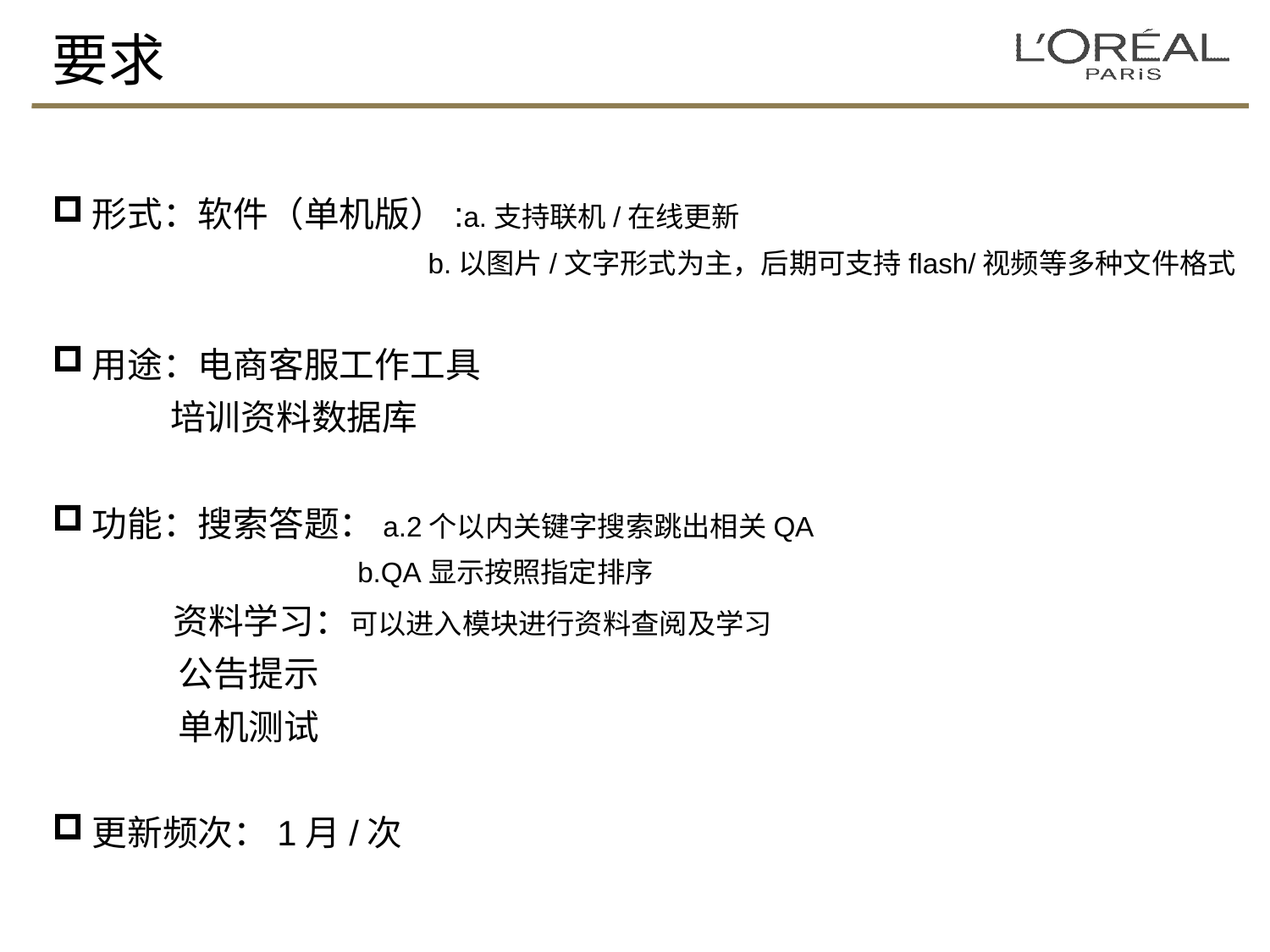

要求
形式：软件（单机版）:a.支持联机/在线更新
                                                b.以图片/文字形式为主，后期可支持flash/视频等多种文件格式

用途：电商客服工作工具
              培训资料数据库

功能：搜索答题：a.2个以内关键字搜索跳出相关QA
                                       b.QA显示按照指定排序
                  资料学习：可以进入模块进行资料查阅及学习
               公告提示
               单机测试

更新频次：1月/次